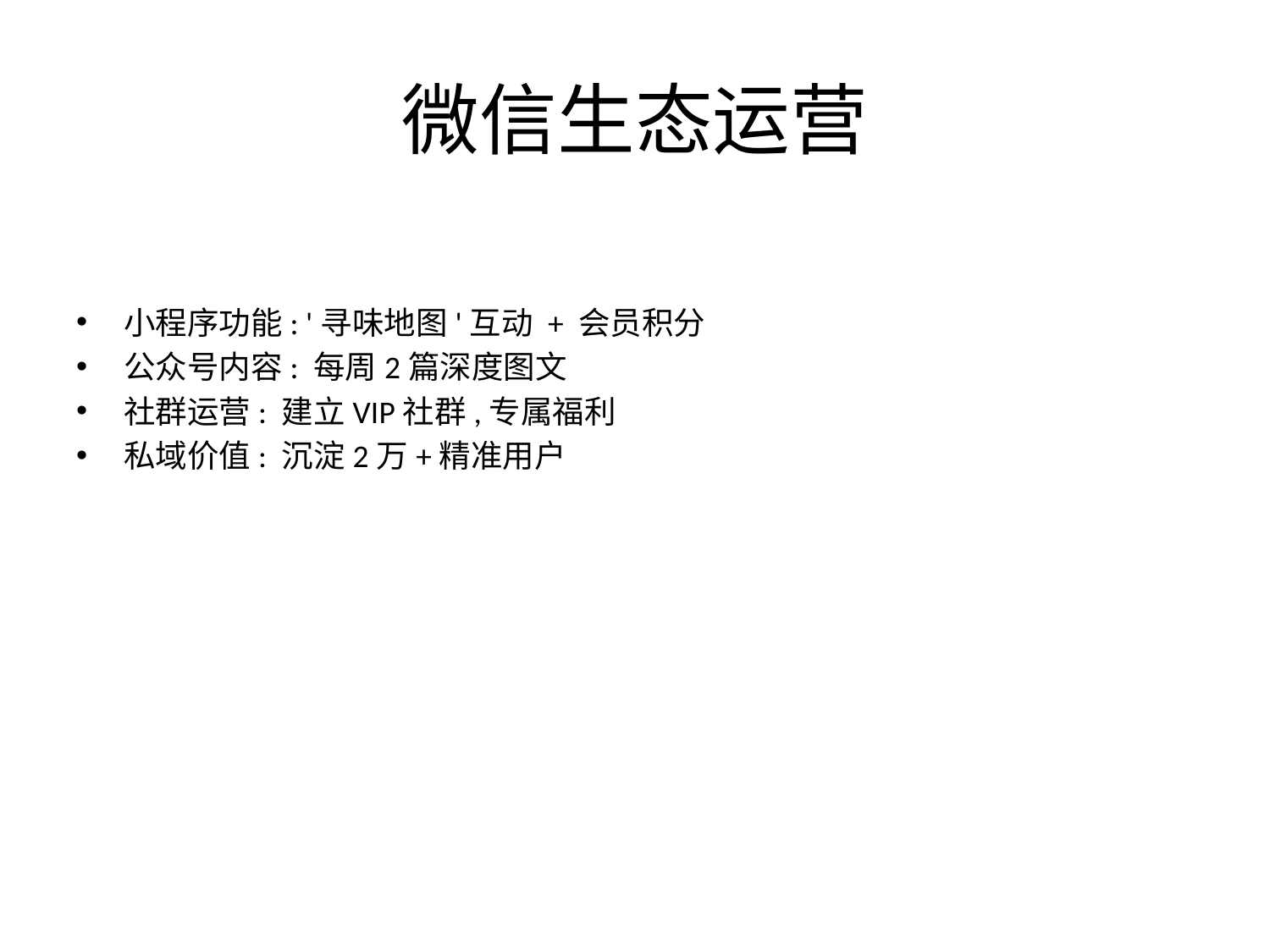

# 微信生态运营

小程序功能: '寻味地图'互动 + 会员积分
公众号内容: 每周2篇深度图文
社群运营: 建立VIP社群,专属福利
私域价值: 沉淀2万+精准用户